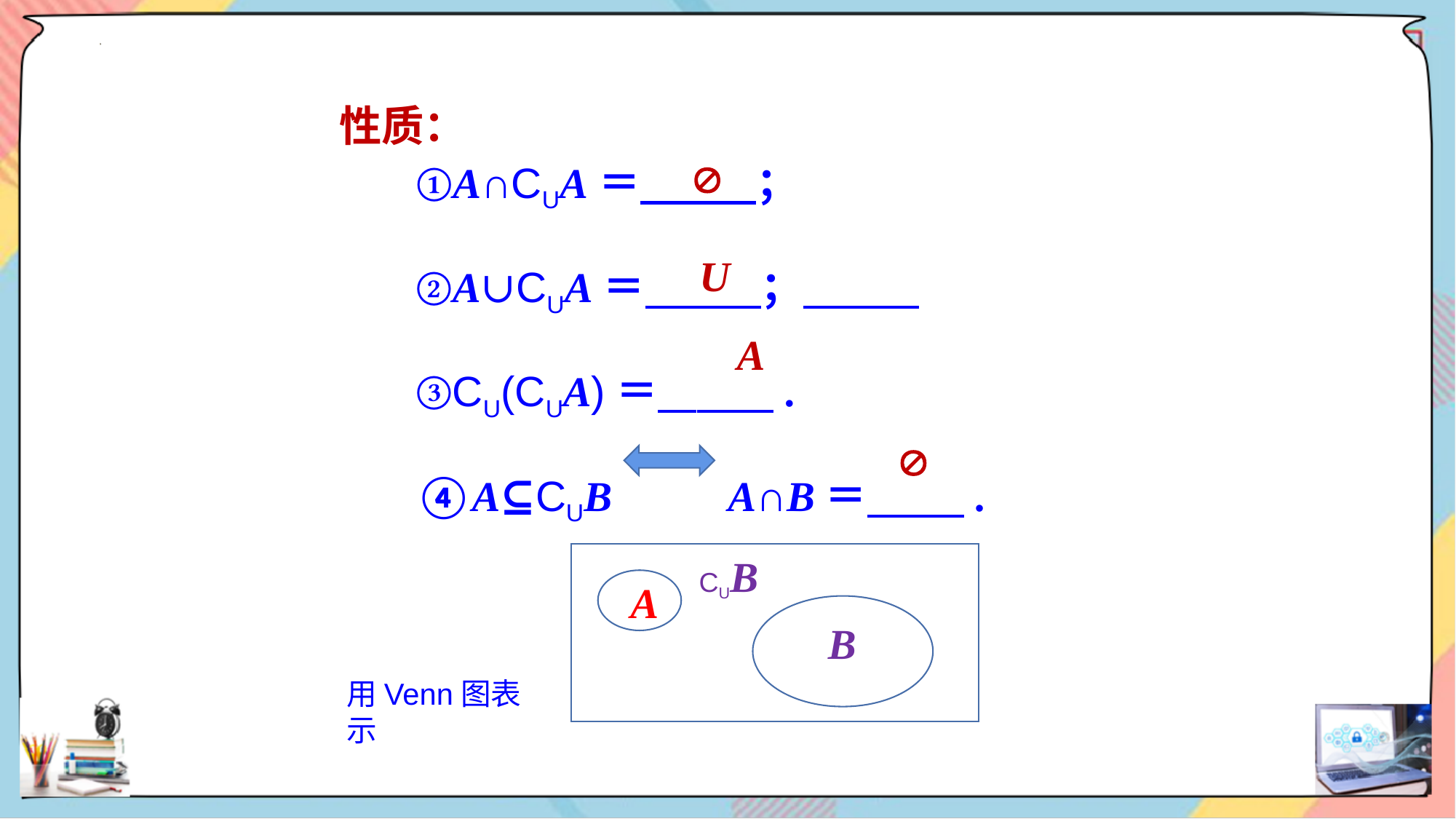

性质：
①A∩СUA＝            ；
②A∪СUA＝            ；
③СU(СUA)＝            .
④A⊆СUB           A∩B＝          .
∅
U
A
∅

СUB

A

B
用Venn图表示